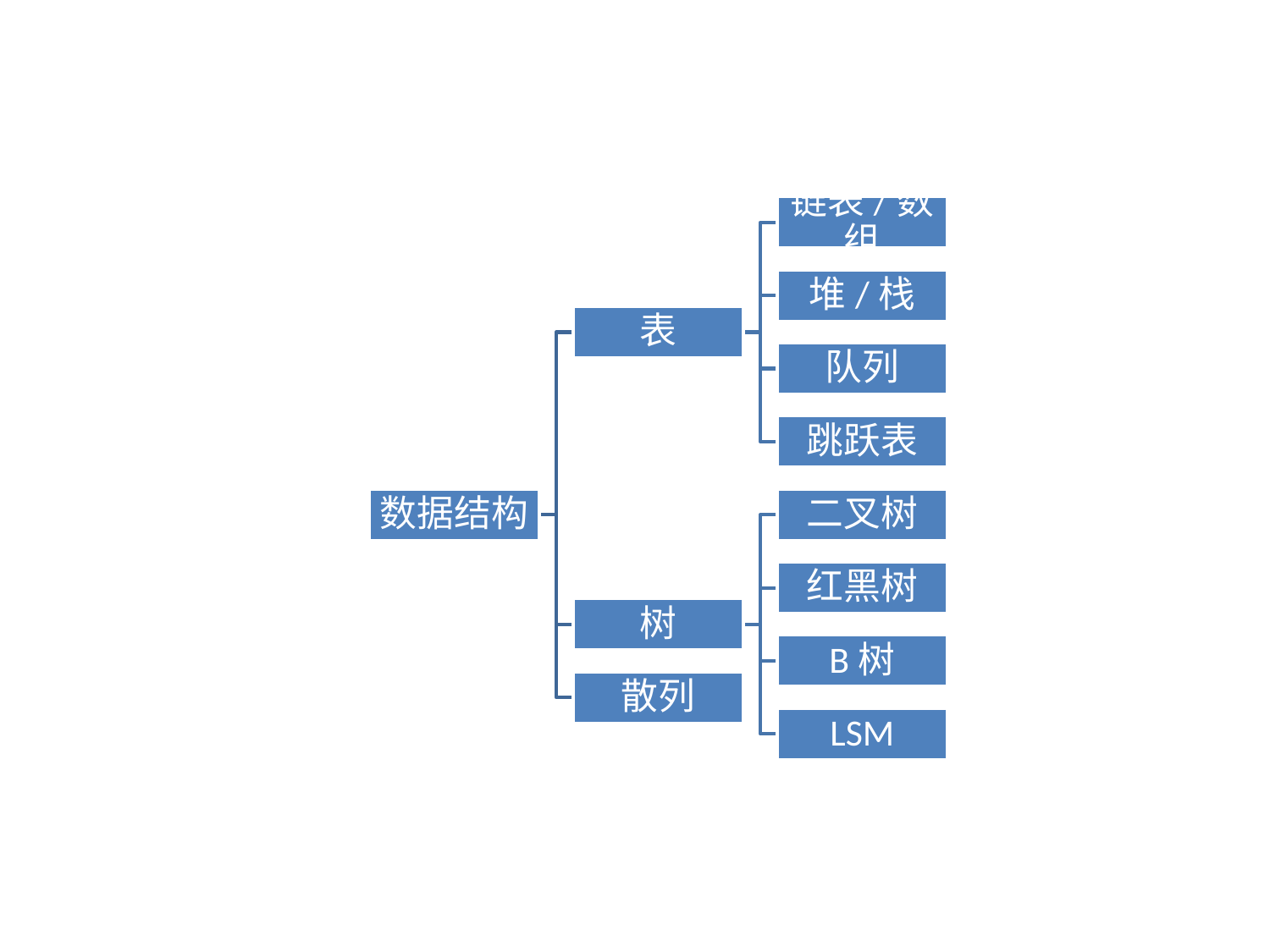

数据结构
表
链表/数组
堆/栈
队列
跳跃表
树
二叉树
红黑树
B树
LSM
散列